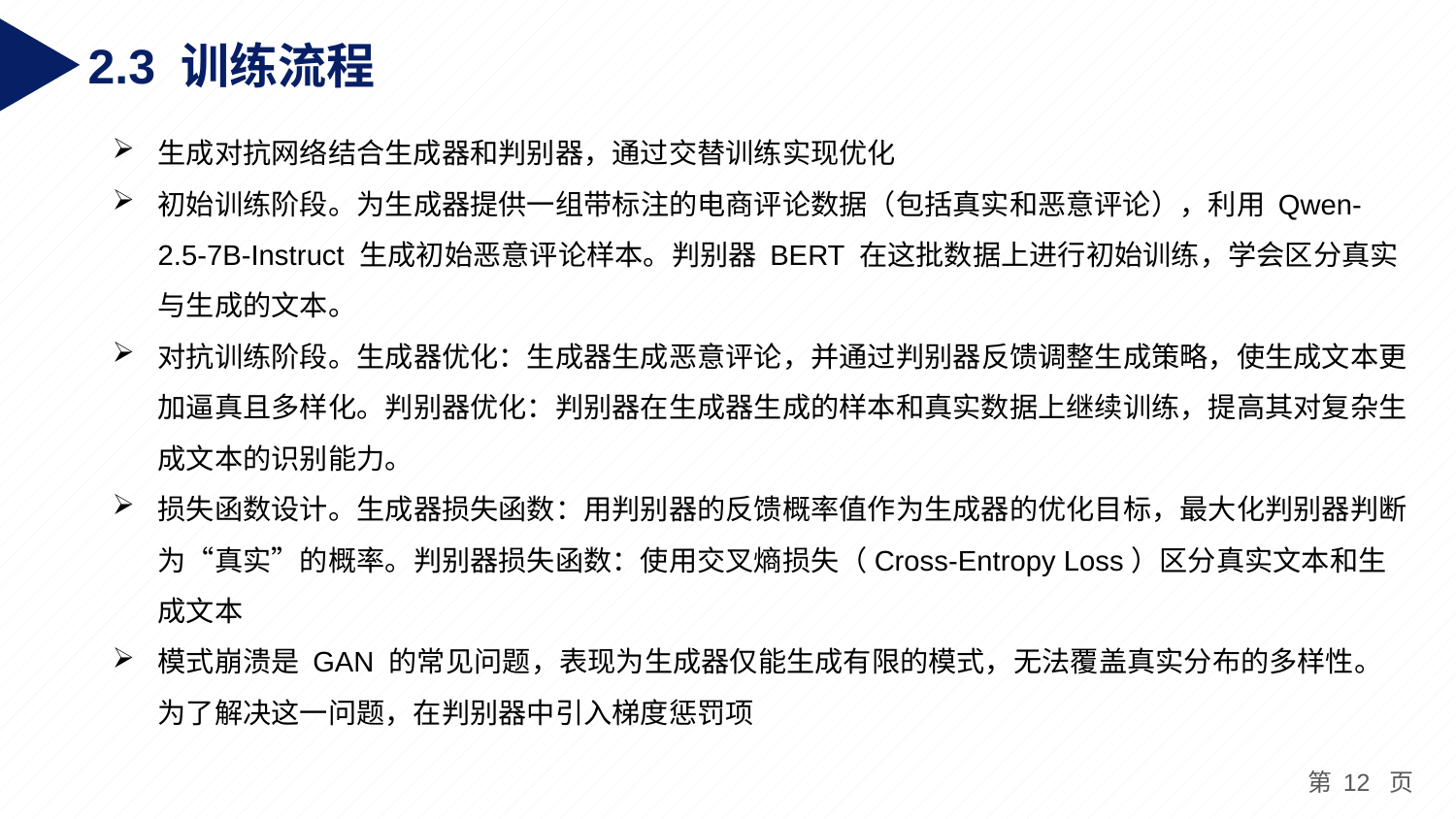

2.3 训练流程
生成对抗网络结合生成器和判别器，通过交替训练实现优化
初始训练阶段。为生成器提供一组带标注的电商评论数据（包括真实和恶意评论），利用 Qwen-2.5-7B-Instruct 生成初始恶意评论样本。判别器 BERT 在这批数据上进行初始训练，学会区分真实与生成的文本。
对抗训练阶段。生成器优化：生成器生成恶意评论，并通过判别器反馈调整生成策略，使生成文本更加逼真且多样化。判别器优化：判别器在生成器生成的样本和真实数据上继续训练，提高其对复杂生成文本的识别能力。
损失函数设计。生成器损失函数：用判别器的反馈概率值作为生成器的优化目标，最大化判别器判断为“真实”的概率。判别器损失函数：使用交叉熵损失（Cross-Entropy Loss）区分真实文本和生成文本
模式崩溃是 GAN 的常见问题，表现为生成器仅能生成有限的模式，无法覆盖真实分布的多样性。为了解决这一问题，在判别器中引入梯度惩罚项